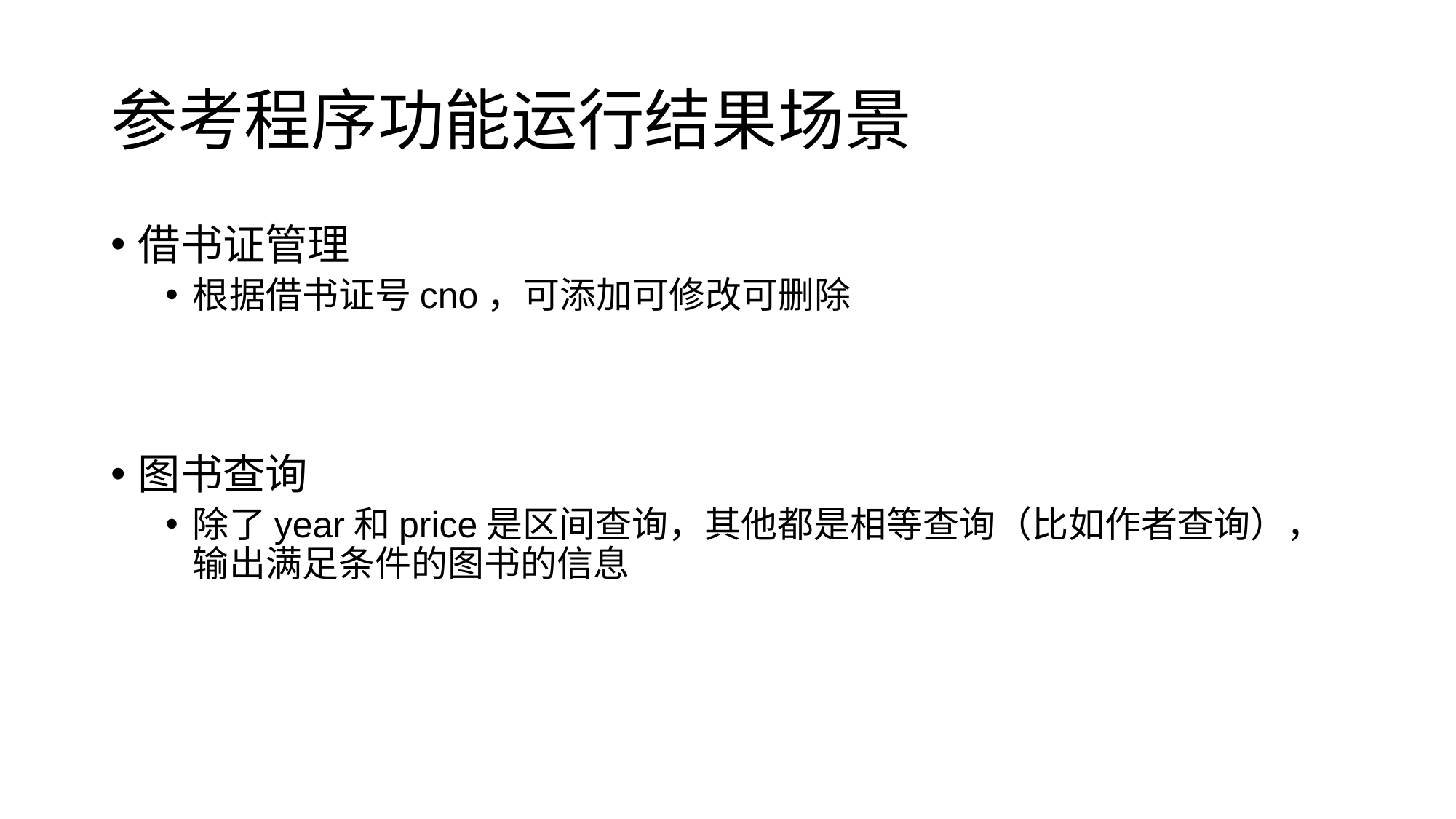

# 参考程序功能运行结果场景
借书证管理
根据借书证号cno，可添加可修改可删除

图书查询
除了year和price是区间查询，其他都是相等查询（比如作者查询），输出满足条件的图书的信息